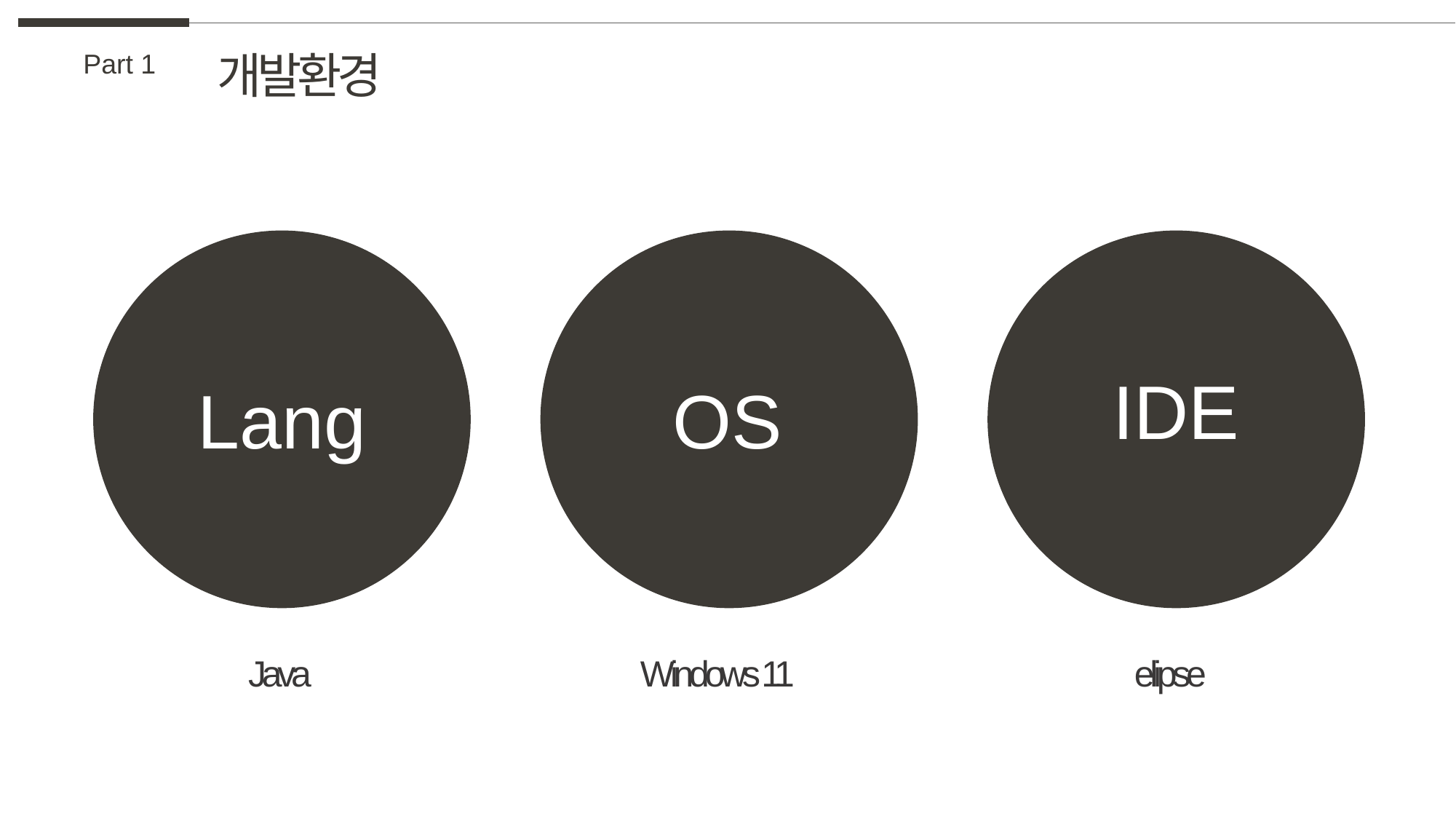

개발환경
Part 1

IDE
Lang
OS
Lang
IDE
Java
Windows 11
elipse